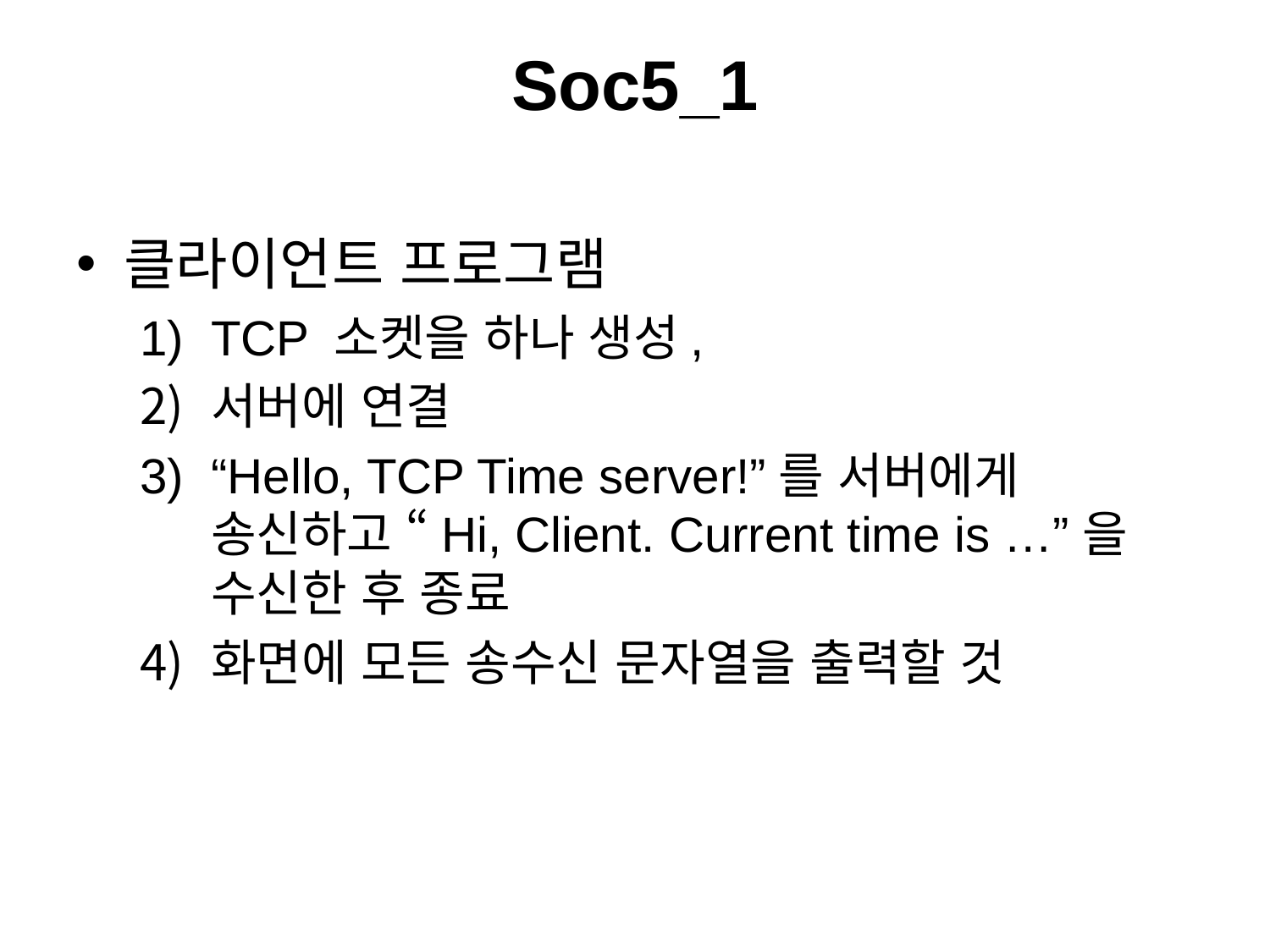

# Soc5_1
클라이언트 프로그램
TCP 소켓을 하나 생성,
서버에 연결
“Hello, TCP Time server!”를 서버에게 송신하고 “Hi, Client. Current time is …”을 수신한 후 종료
화면에 모든 송수신 문자열을 출력할 것